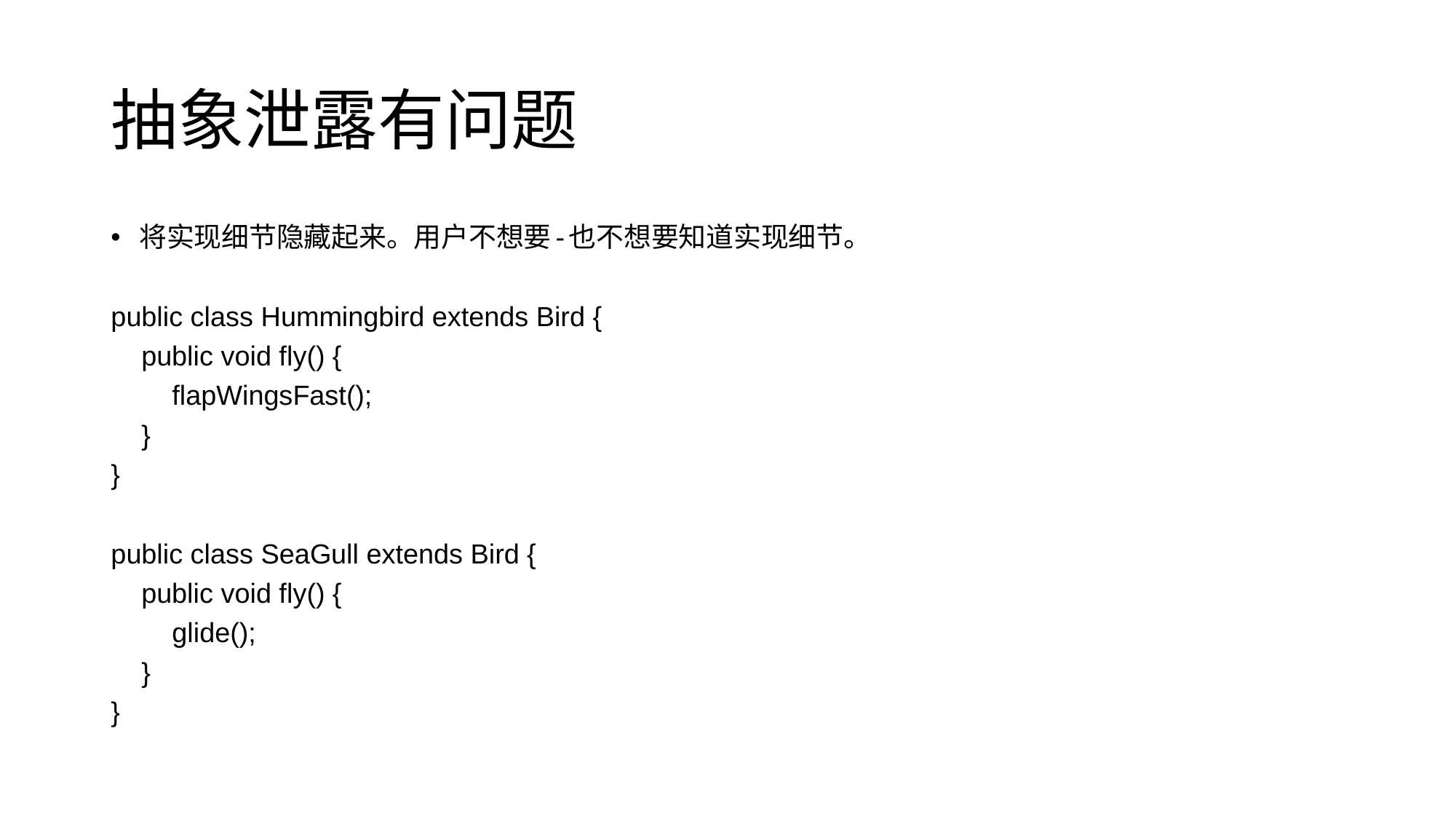

# 抽象泄露有问题
将实现细节隐藏起来。用户不想要-也不想要知道实现细节。

public class Hummingbird extends Bird {
    public void fly() {
        flapWingsFast();
    }
}

public class SeaGull extends Bird {
    public void fly() {
        glide();
    }
}